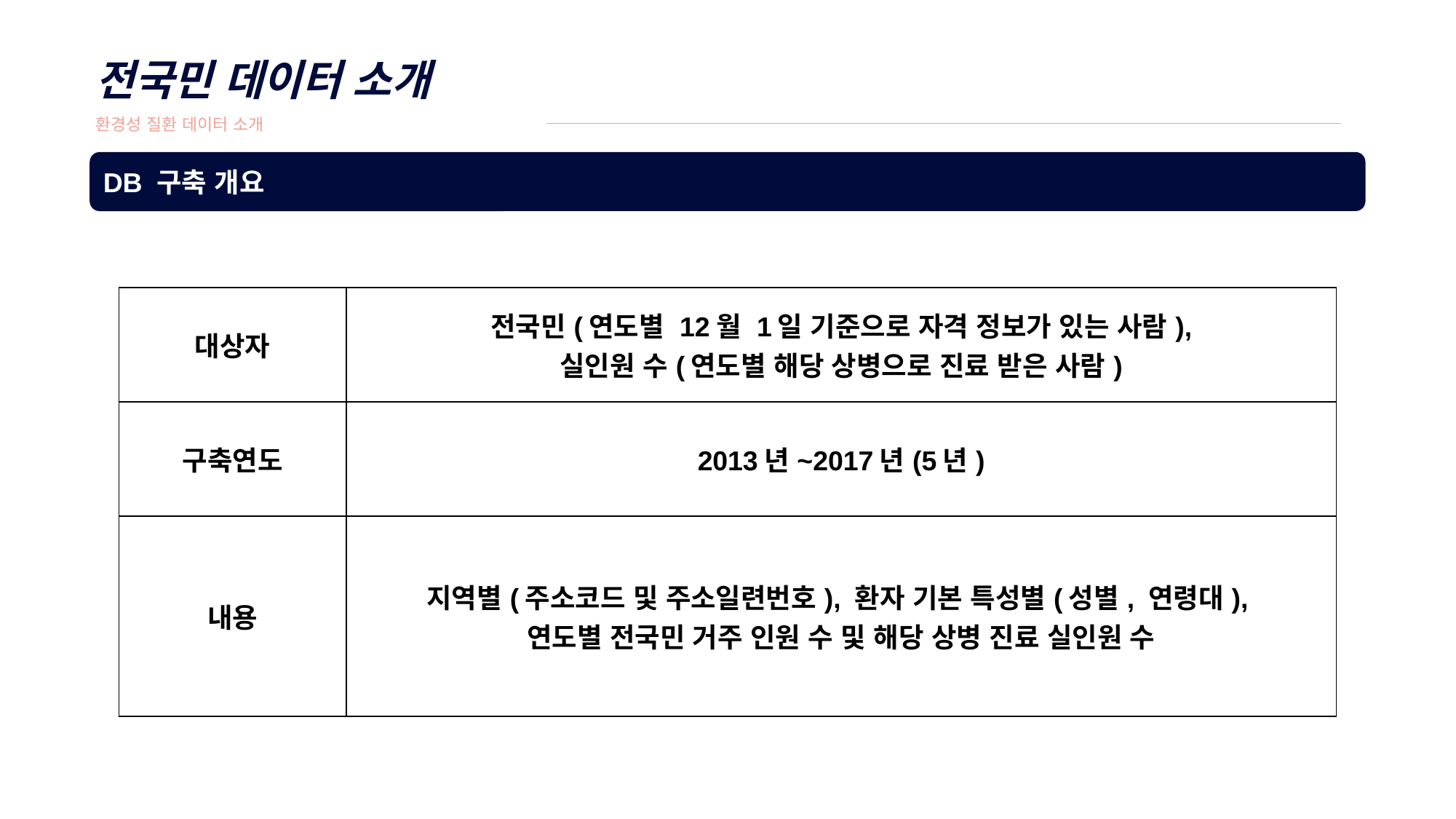

전국민 데이터 소개
환경성 질환 데이터 소개
DB 구축 개요
| 대상자 | 전국민(연도별 12월 1일 기준으로 자격 정보가 있는 사람), 실인원 수(연도별 해당 상병으로 진료 받은 사람) |
| --- | --- |
| 구축연도 | 2013년~2017년(5년) |
| 내용 | 지역별(주소코드 및 주소일련번호), 환자 기본 특성별(성별, 연령대), 연도별 전국민 거주 인원 수 및 해당 상병 진료 실인원 수 |